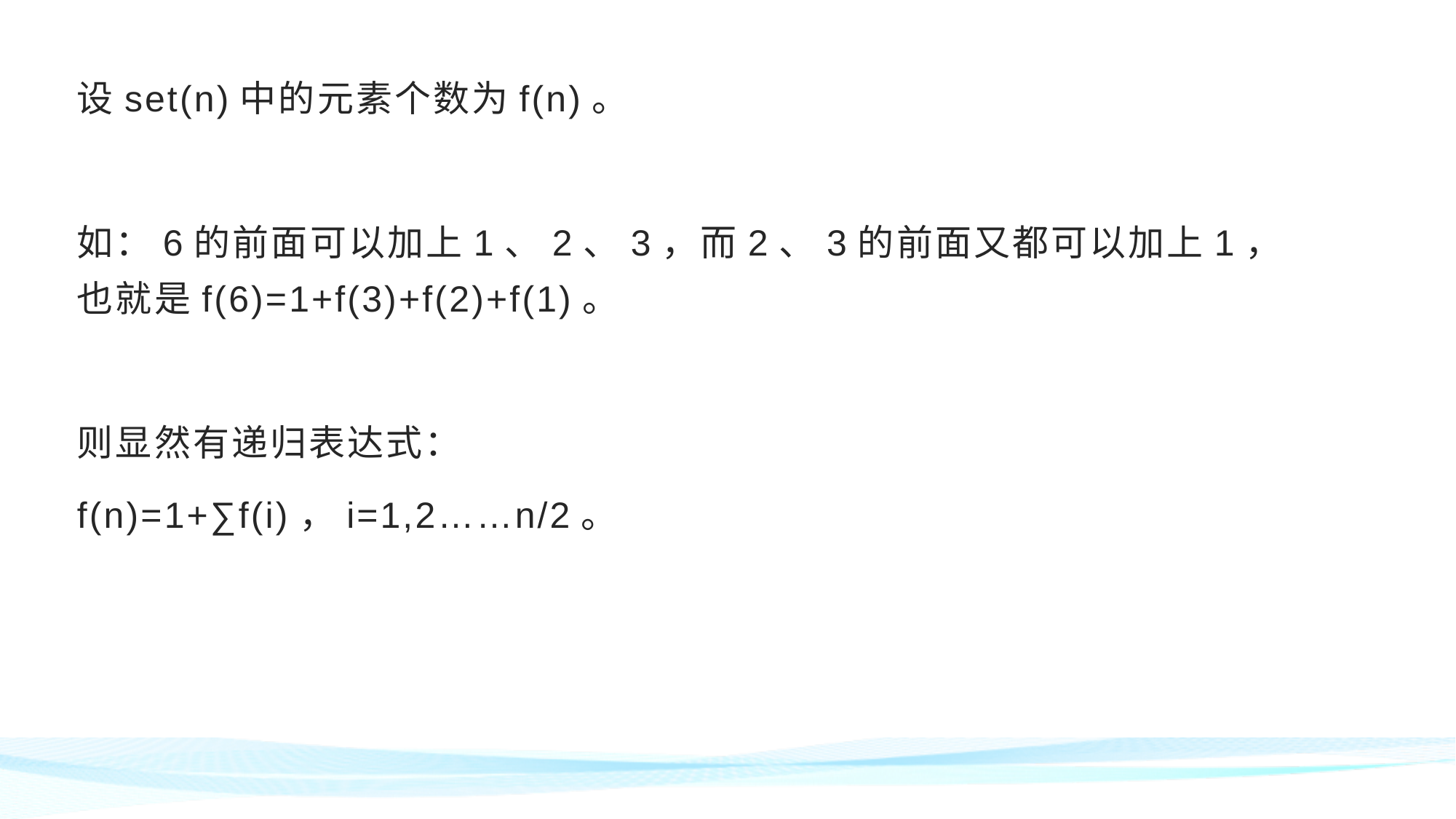

设set(n)中的元素个数为f(n)。

如：6的前面可以加上1、2、3，而2、3的前面又都可以加上1，也就是f(6)=1+f(3)+f(2)+f(1)。

则显然有递归表达式：
f(n)=1+∑f(i)，i=1,2……n/2。